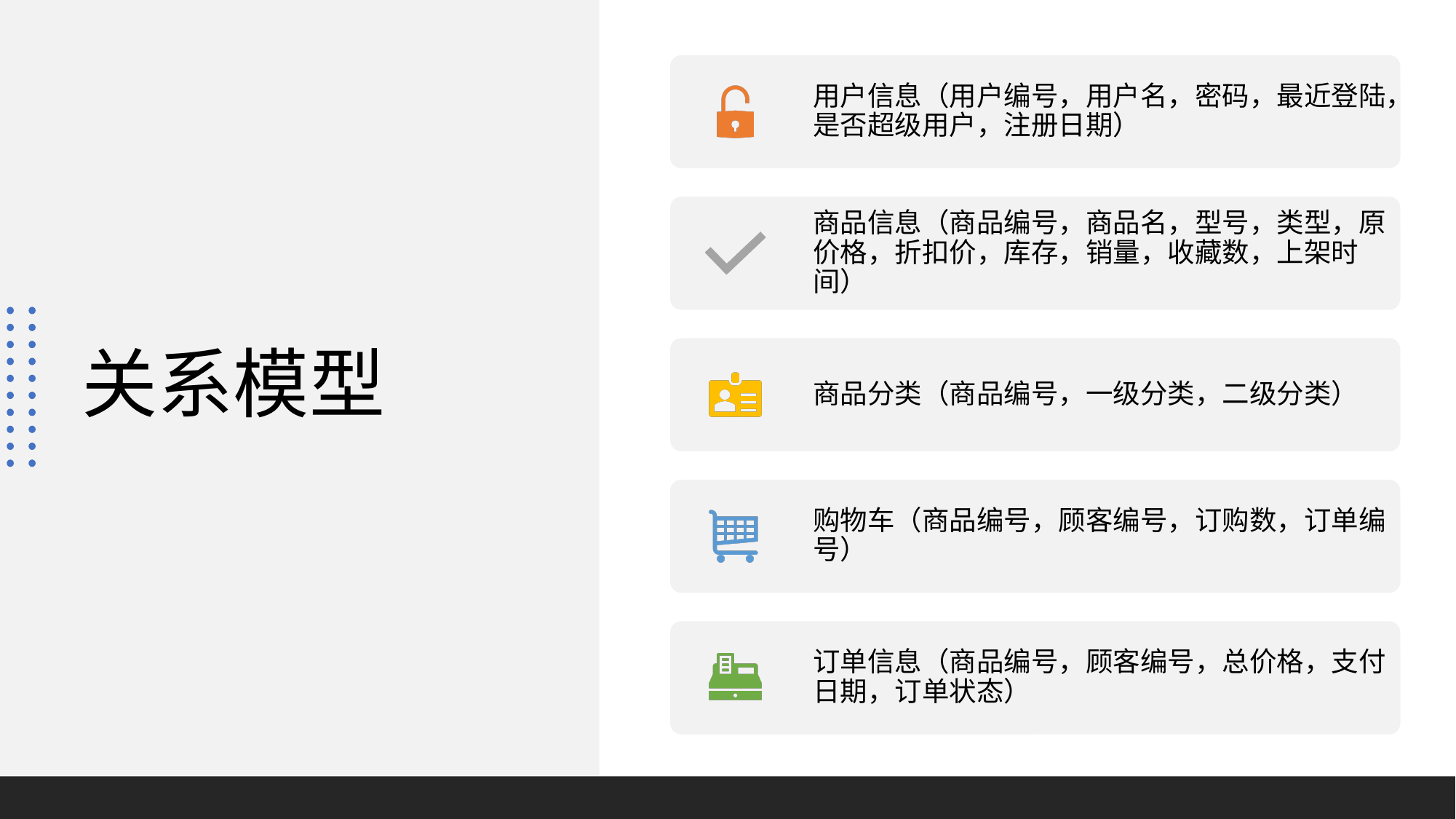

用户信息（用户编号，用户名，密码，最近登陆，是否超级用户，注册日期）
商品信息（商品编号，商品名，型号，类型，原价格，折扣价，库存，销量，收藏数，上架时间）
商品分类（商品编号，一级分类，二级分类）
购物车（商品编号，顾客编号，订购数，订单编号）
订单信息（商品编号，顾客编号，总价格，支付日期，订单状态）
# 关系模型